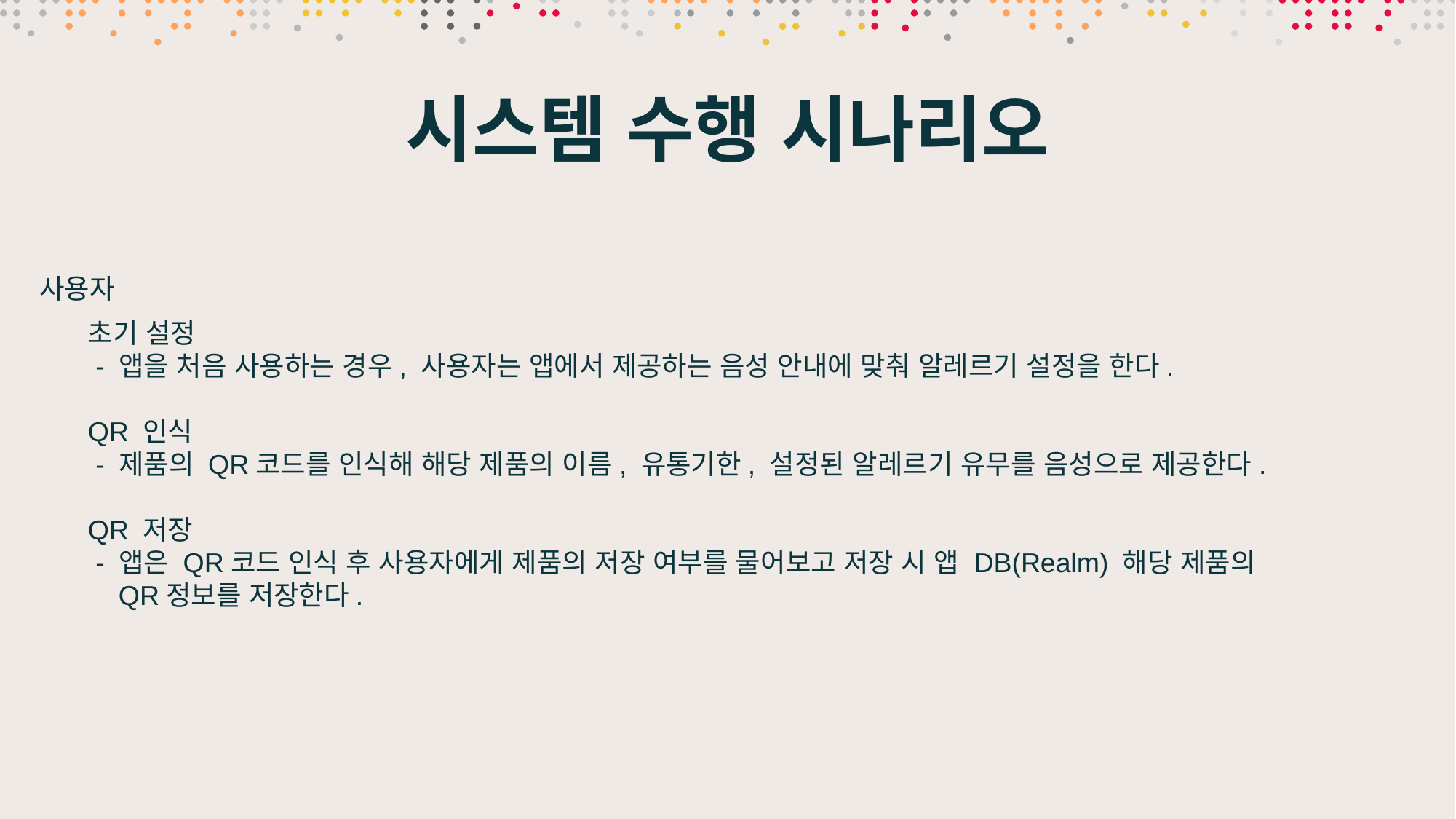

# 시스템 수행 시나리오
사용자
초기 설정
 - 앱을 처음 사용하는 경우, 사용자는 앱에서 제공하는 음성 안내에 맞춰 알레르기 설정을 한다.

QR 인식
 - 제품의 QR코드를 인식해 해당 제품의 이름, 유통기한, 설정된 알레르기 유무를 음성으로 제공한다.

QR 저장
 - 앱은 QR코드 인식 후 사용자에게 제품의 저장 여부를 물어보고 저장 시 앱 DB(Realm) 해당 제품의
    QR정보를 저장한다.